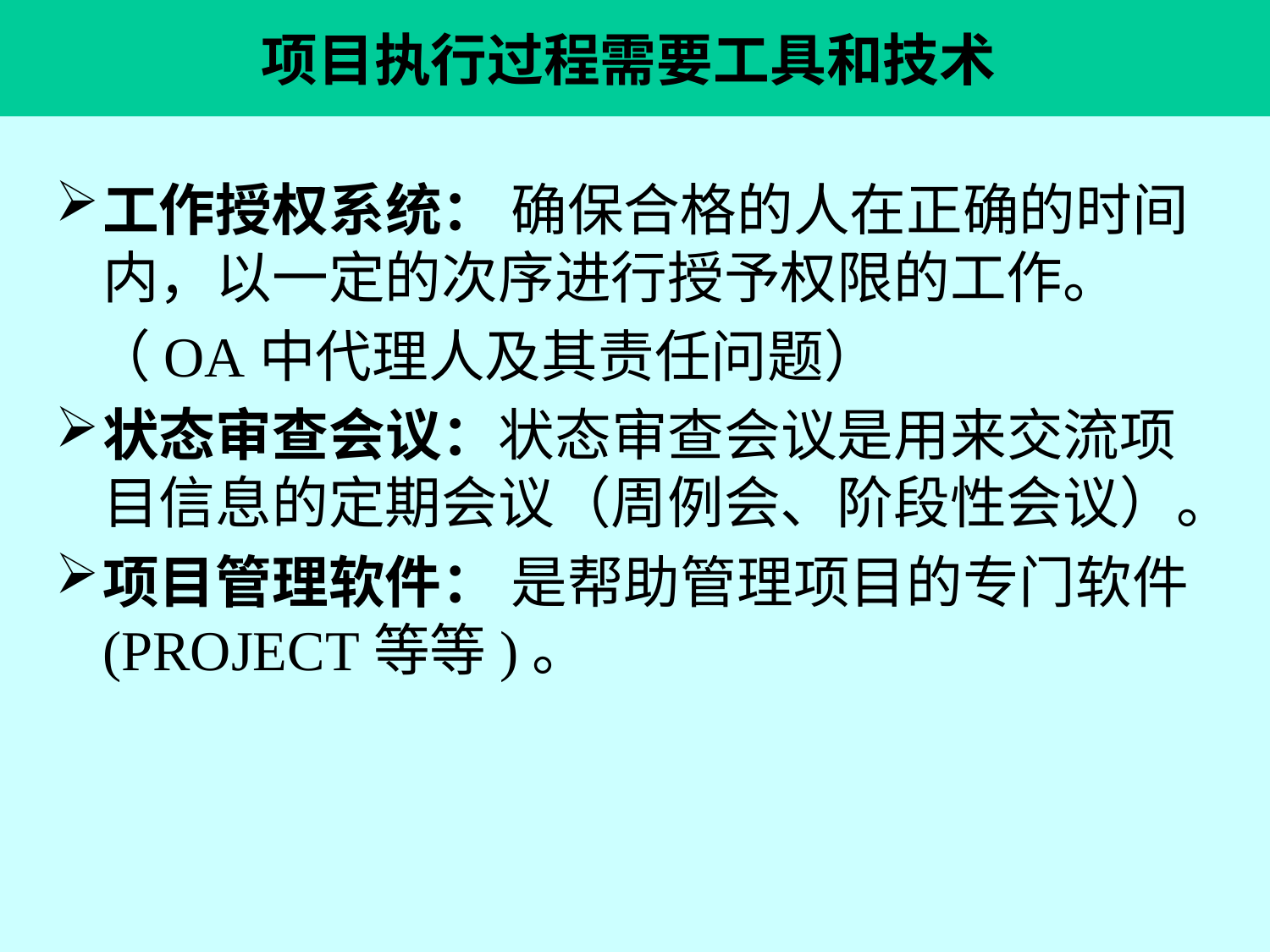

# 项目执行过程需要工具和技术
工作授权系统： 确保合格的人在正确的时间内，以一定的次序进行授予权限的工作。
  （OA中代理人及其责任问题）
状态审查会议：状态审查会议是用来交流项目信息的定期会议（周例会、阶段性会议）。
项目管理软件： 是帮助管理项目的专门软件(PROJECT等等)。